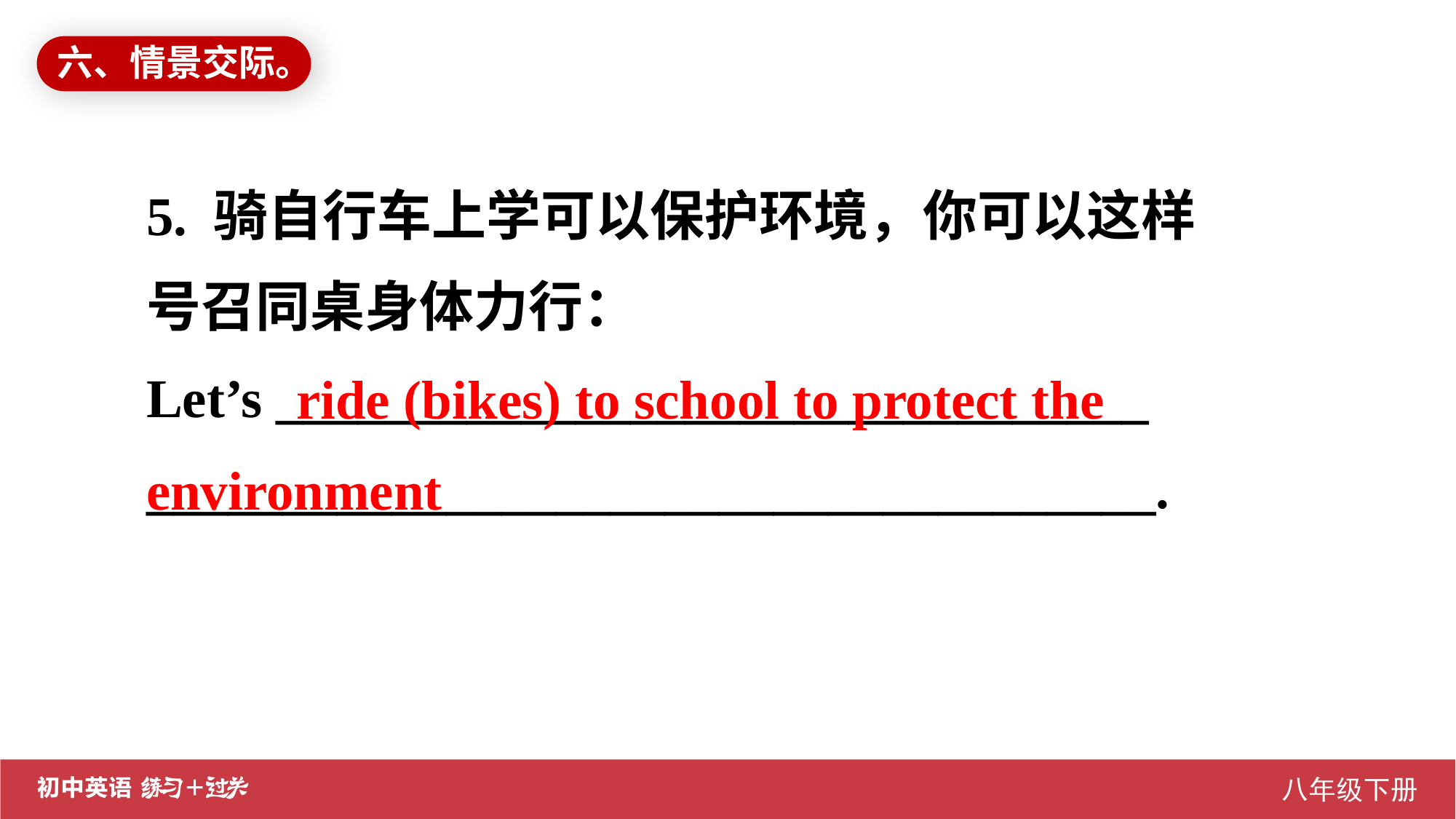

六、情景交际。

5. 骑自行车上学可以保护环境，你可以这样号召同桌身体力行：
Let’s ________________________________
_____________________________________.

           ride (bikes) to school to protect the environment